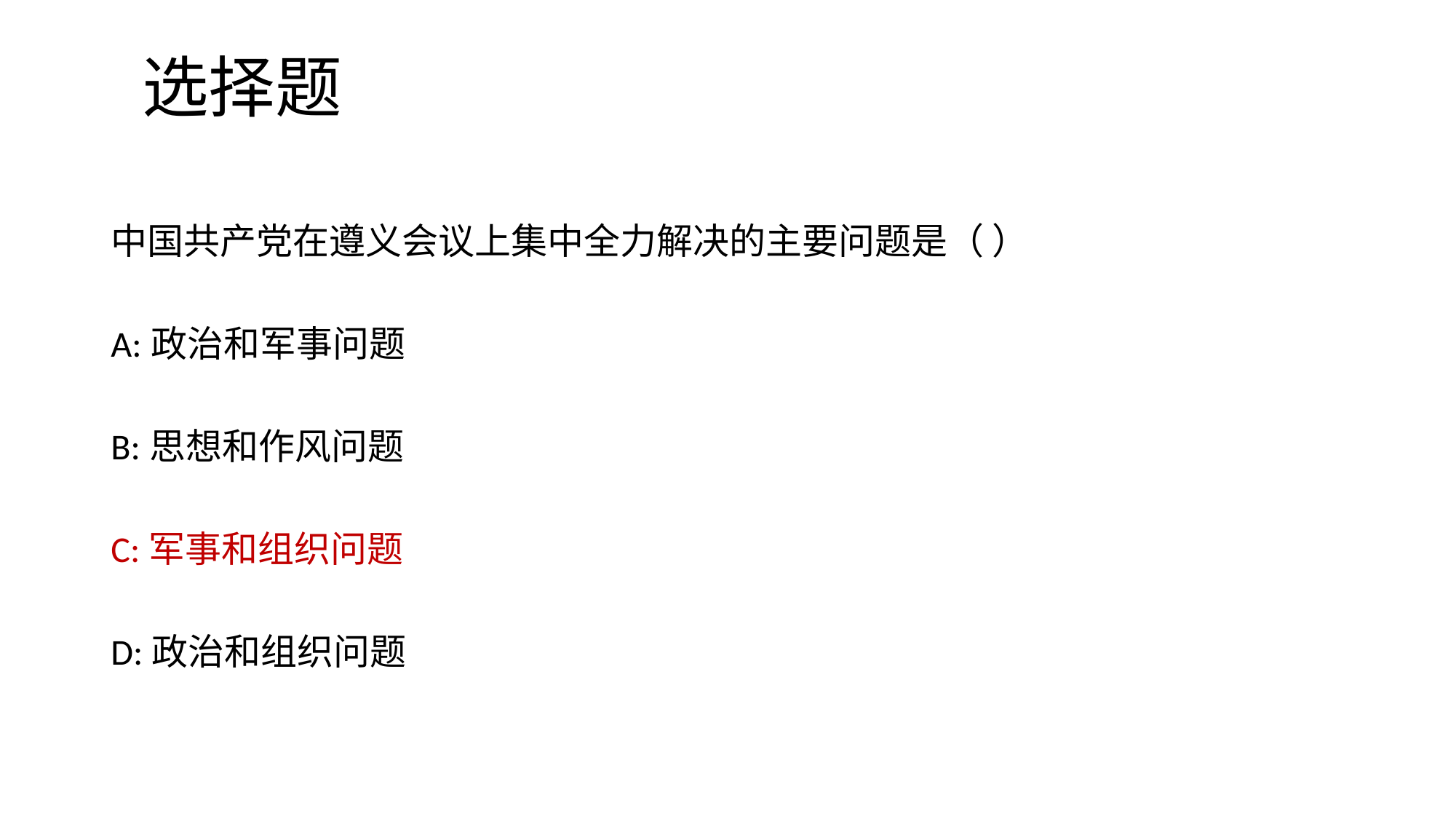

# 选择题
中国共产党在遵义会议上集中全力解决的主要问题是（ ）
A:政治和军事问题
B:思想和作风问题
C:军事和组织问题
D:政治和组织问题